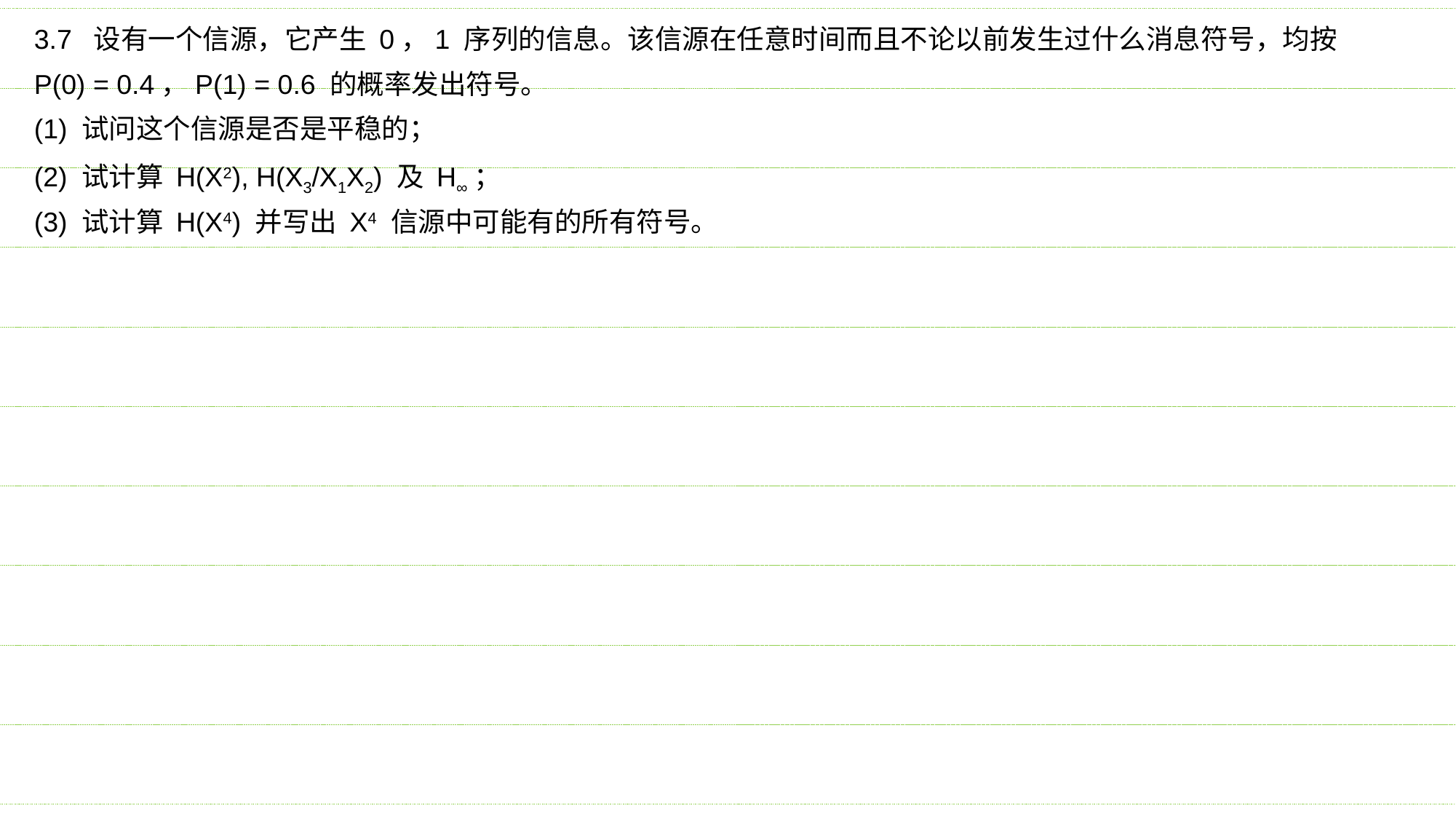

3.7  设有一个信源，它产生 0，1 序列的信息。该信源在任意时间而且不论以前发生过什么消息符号，均按
P(0) = 0.4，P(1) = 0.6 的概率发出符号。
(1) 试问这个信源是否是平稳的；
(2) 试计算 H(X2), H(X3/X1X2) 及 H∞；
(3) 试计算 H(X4) 并写出 X4 信源中可能有的所有符号。